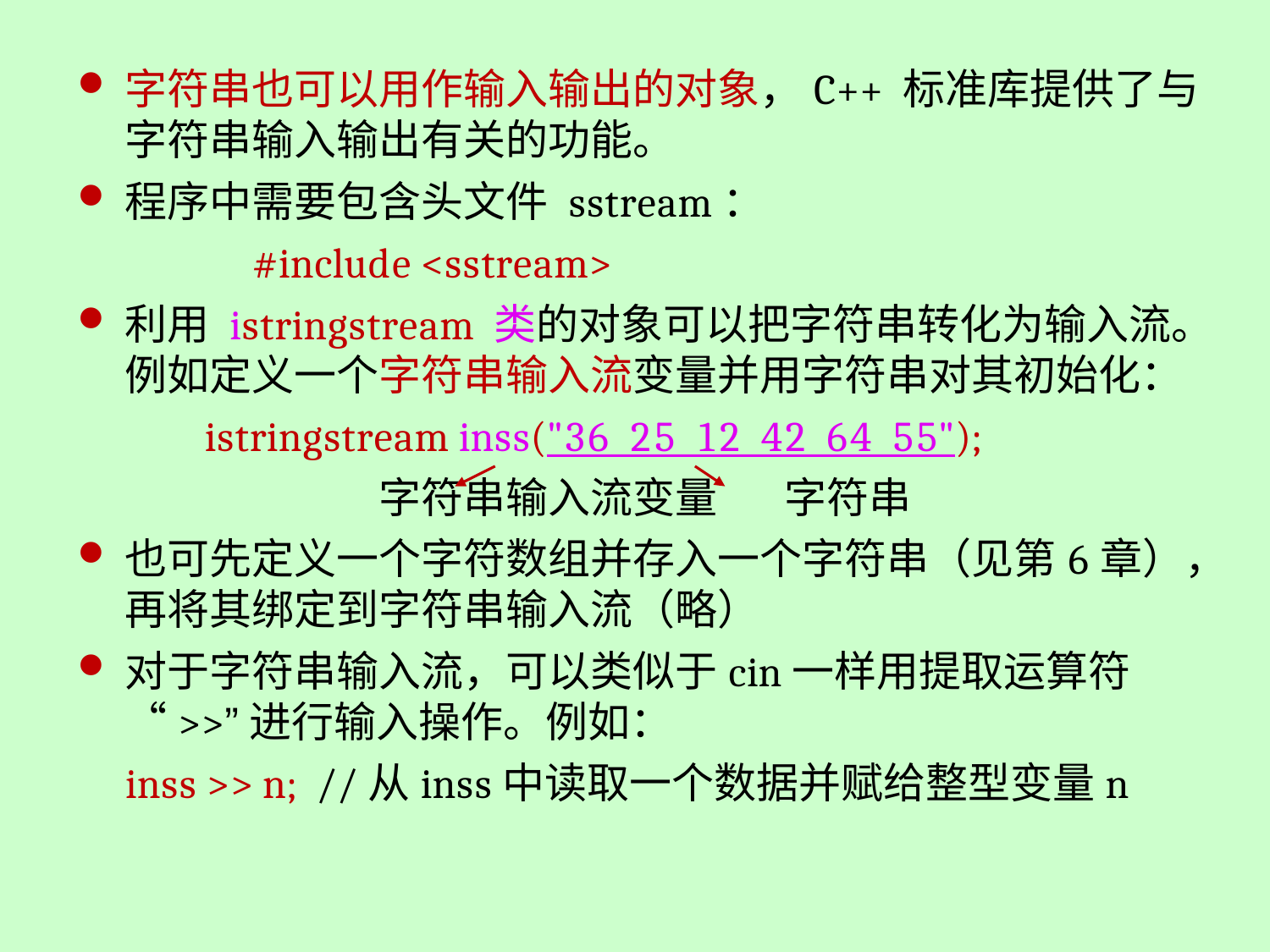

字符串也可以用作输入输出的对象，C++ 标准库提供了与字符串输入输出有关的功能。
程序中需要包含头文件 sstream：
		#include <sstream>
利用 istringstream 类的对象可以把字符串转化为输入流。例如定义一个字符串输入流变量并用字符串对其初始化：
	istringstream inss("36  25  12  42  64  55");
			字符串输入流变量       字符串
也可先定义一个字符数组并存入一个字符串（见第6章），再将其绑定到字符串输入流（略）
对于字符串输入流，可以类似于cin一样用提取运算符“>>”进行输入操作。例如：
	inss >> n;  //从inss中读取一个数据并赋给整型变量n

71